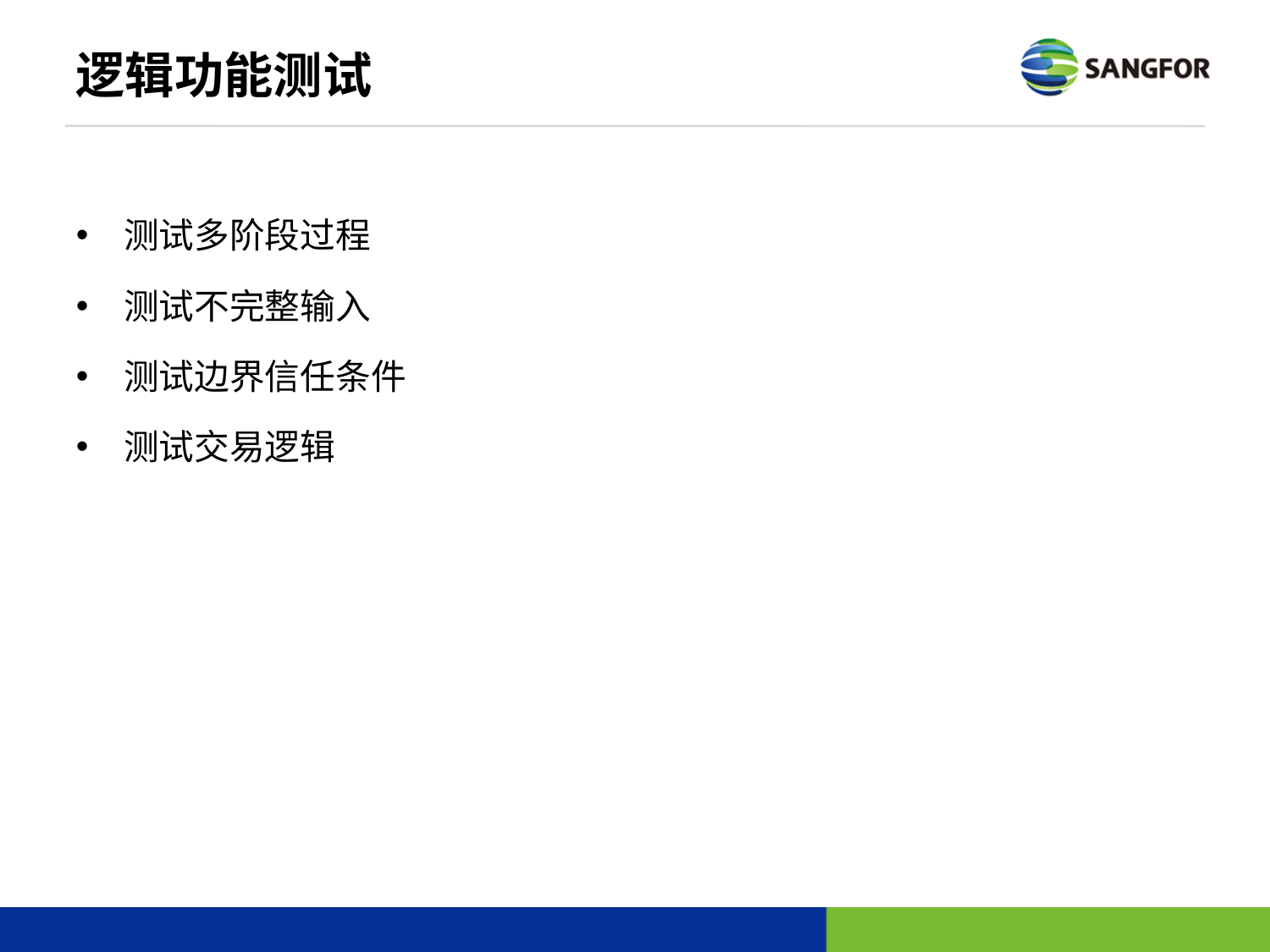

# 逻辑功能测试
测试多阶段过程
测试不完整输入
测试边界信任条件
测试交易逻辑